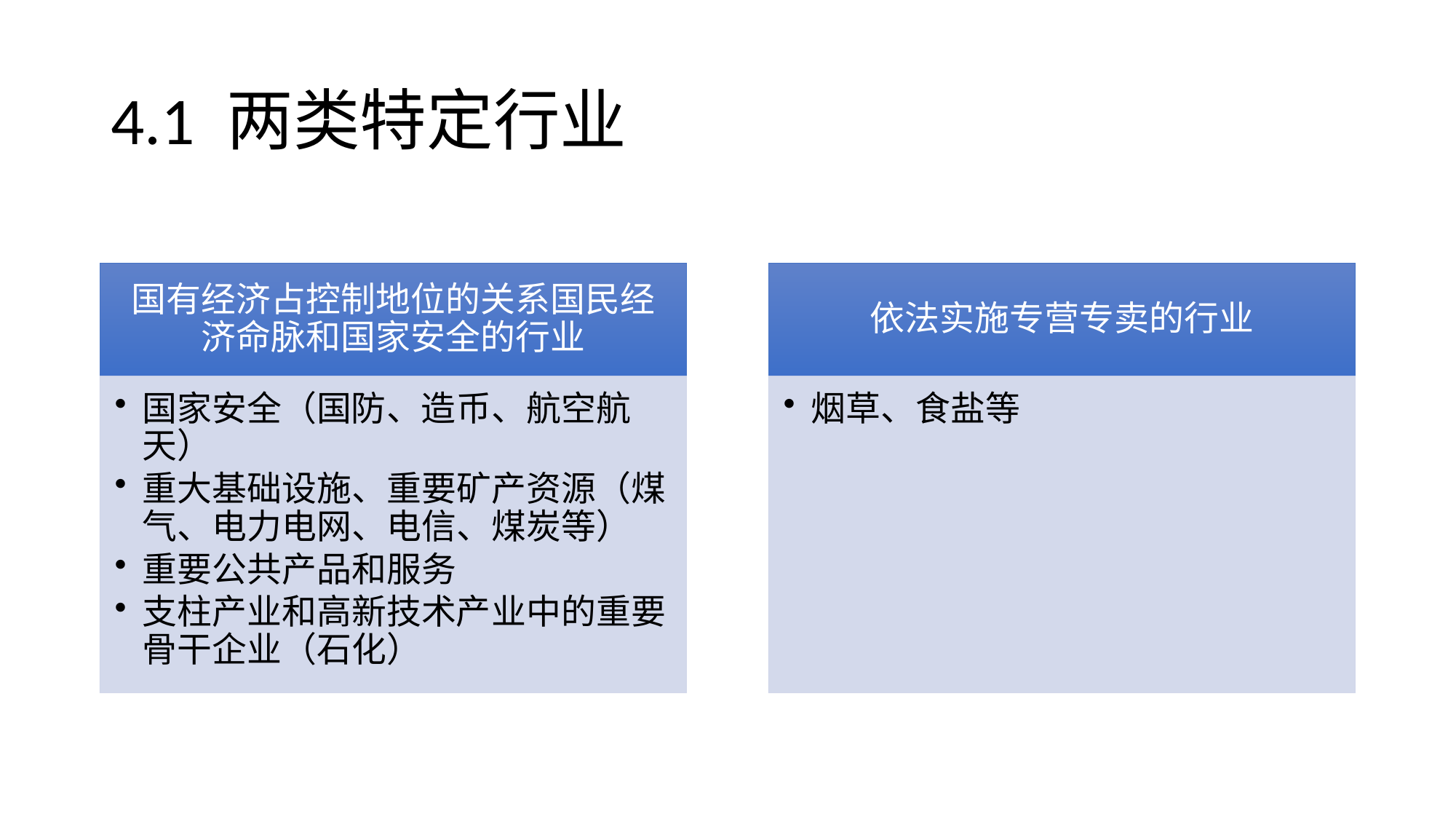

# 4.1 两类特定行业
国有经济占控制地位的关系国民经济命脉和国家安全的行业
国家安全（国防、造币、航空航天）
重大基础设施、重要矿产资源（煤气、电力电网、电信、煤炭等）
重要公共产品和服务
支柱产业和高新技术产业中的重要骨干企业（石化）
依法实施专营专卖的行业
烟草、食盐等